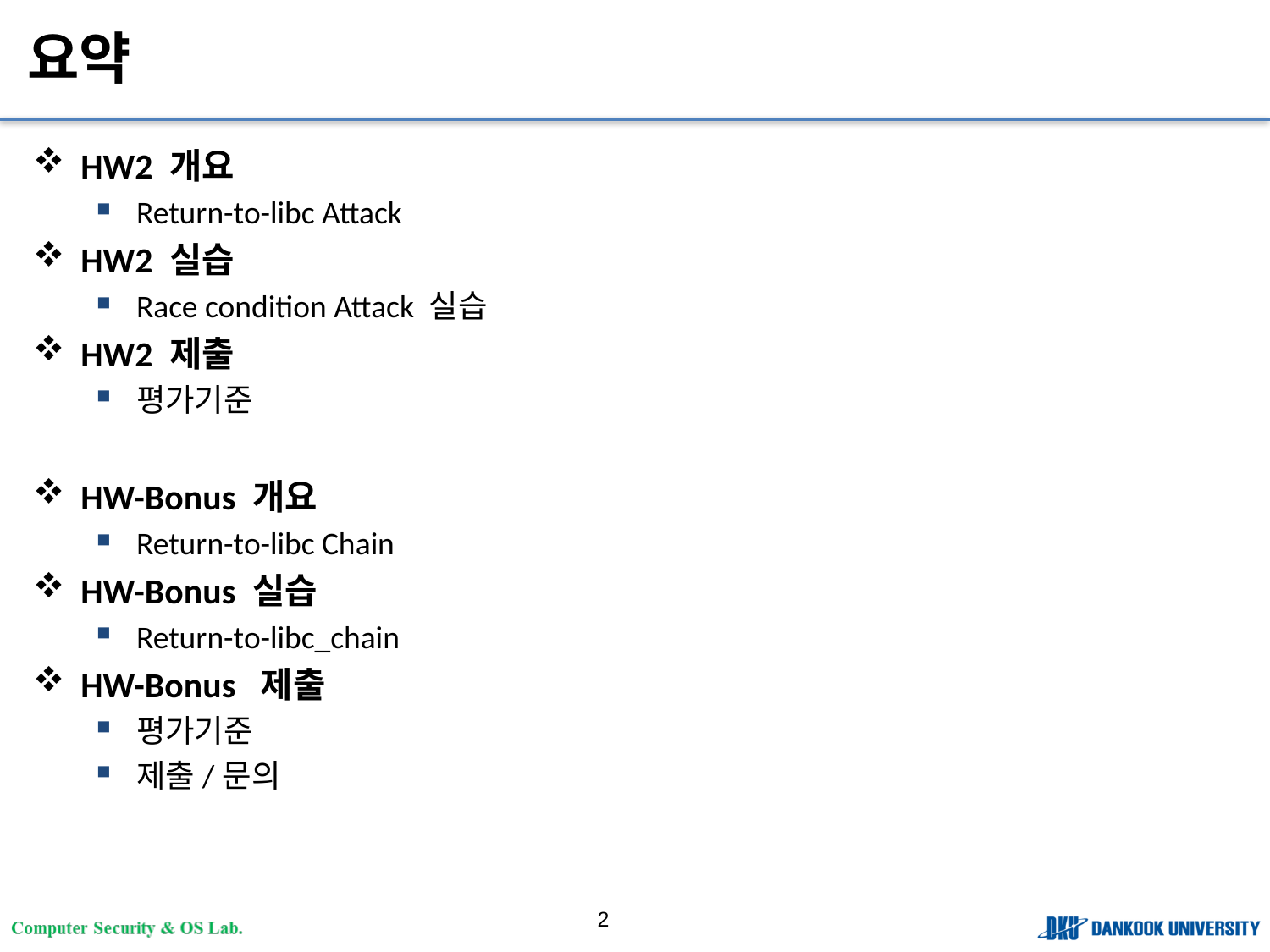

# 요약
HW2 개요
Return-to-libc Attack
HW2 실습
Race condition Attack 실습
HW2 제출
평가기준

HW-Bonus 개요
Return-to-libc Chain
HW-Bonus 실습
Return-to-libc_chain
HW-Bonus  제출
평가기준
제출/문의

2